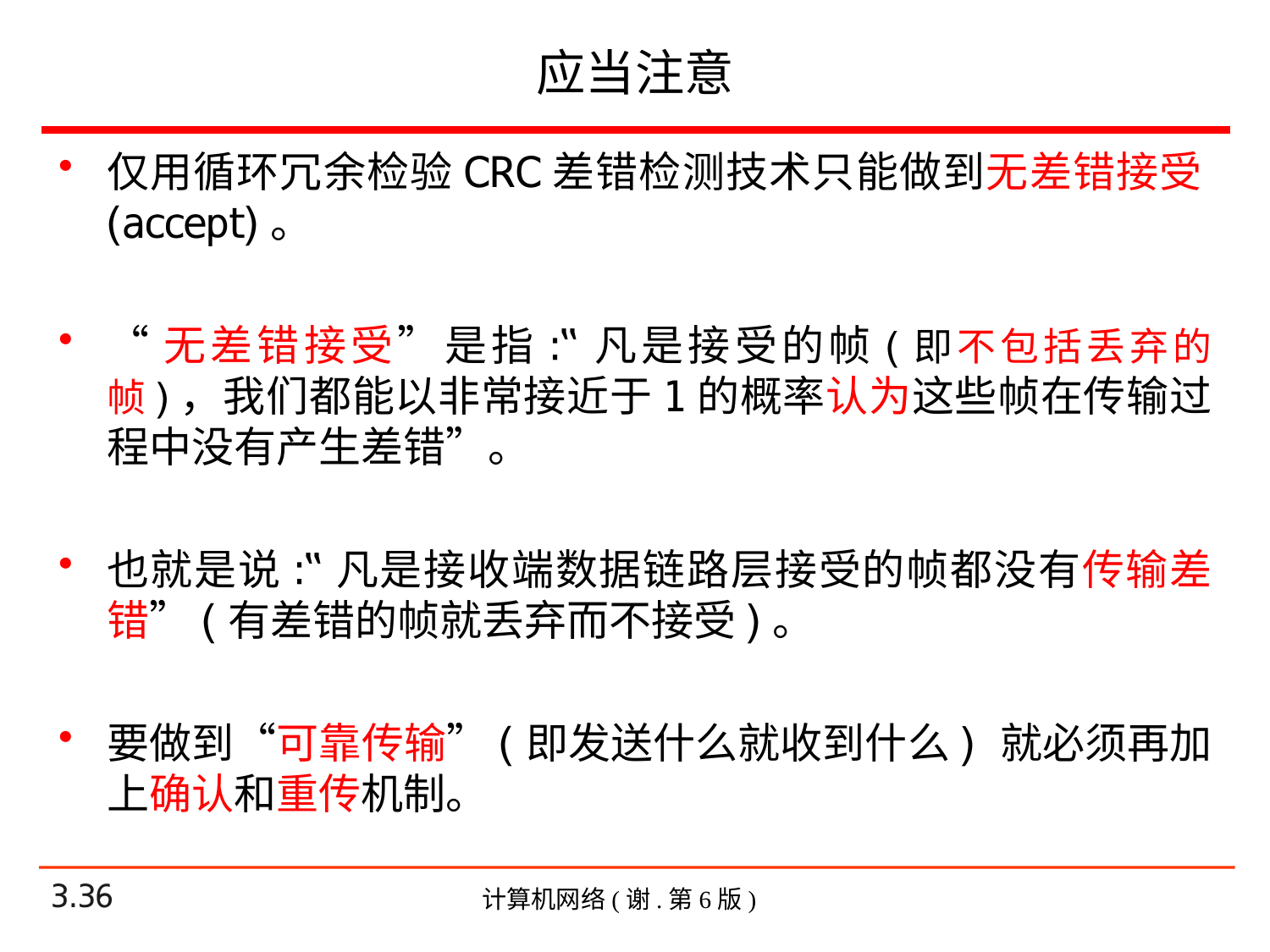

# 应当注意
仅用循环冗余检验CRC差错检测技术只能做到无差错接受(accept)。

“无差错接受”是指:“凡是接受的帧(即不包括丢弃的帧)，我们都能以非常接近于1的概率认为这些帧在传输过程中没有产生差错”。

也就是说:“凡是接收端数据链路层接受的帧都没有传输差错”(有差错的帧就丢弃而不接受)。

要做到“可靠传输”(即发送什么就收到什么) 就必须再加上确认和重传机制。